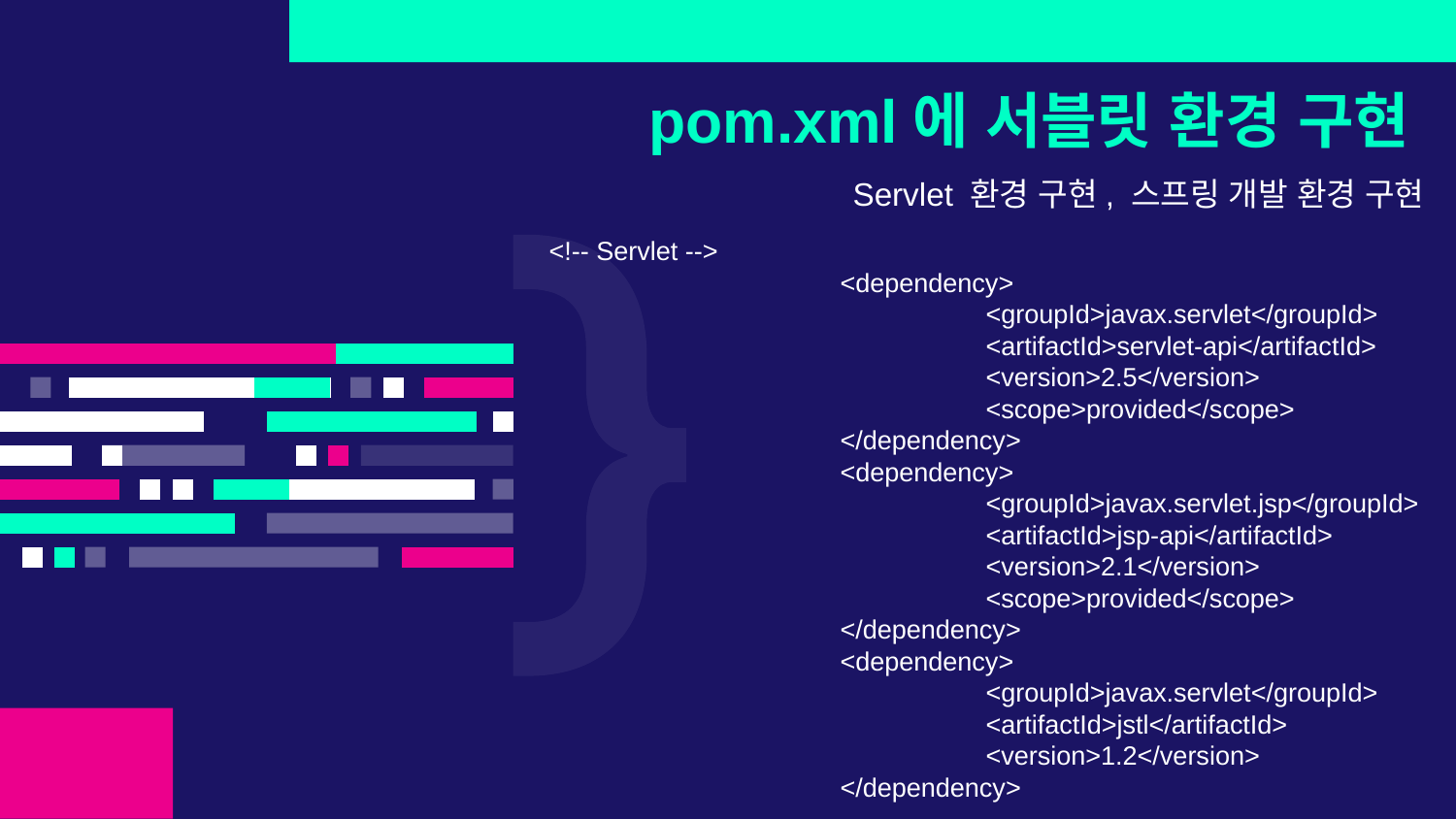

# pom.xml에 서블릿 환경 구현
Servlet 환경 구현, 스프링 개발 환경 구현

<!-- Servlet -->
		<dependency>
			<groupId>javax.servlet</groupId>
			<artifactId>servlet-api</artifactId>
			<version>2.5</version>
			<scope>provided</scope>
		</dependency>
		<dependency>
			<groupId>javax.servlet.jsp</groupId>
			<artifactId>jsp-api</artifactId>
			<version>2.1</version>
			<scope>provided</scope>
		</dependency>
		<dependency>
			<groupId>javax.servlet</groupId>
			<artifactId>jstl</artifactId>
			<version>1.2</version>
		</dependency>